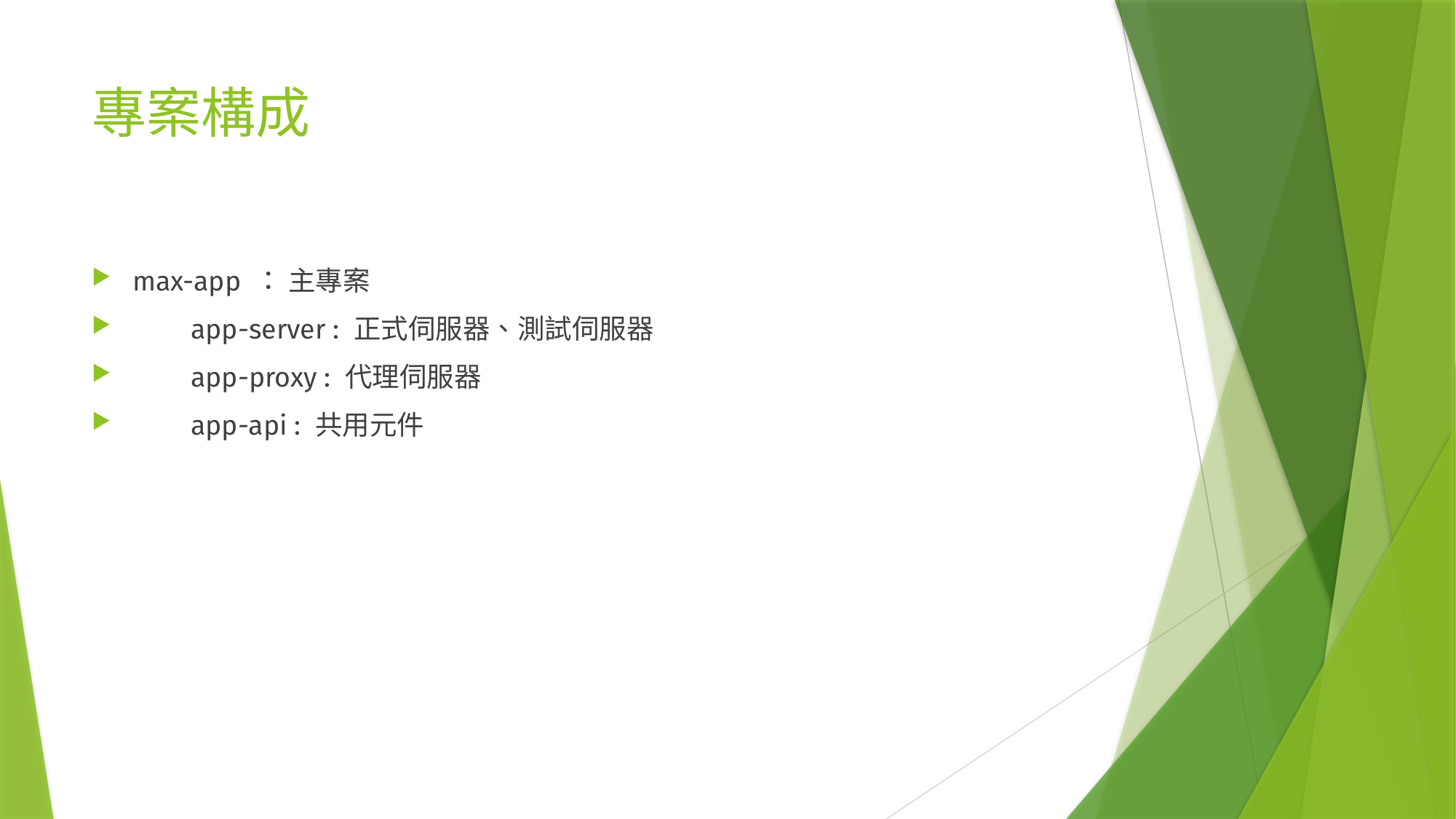

# 專案構成
max-app ： 主專案
        app-server : 正式伺服器、測試伺服器
        app-proxy : 代理伺服器
        app-api : 共用元件